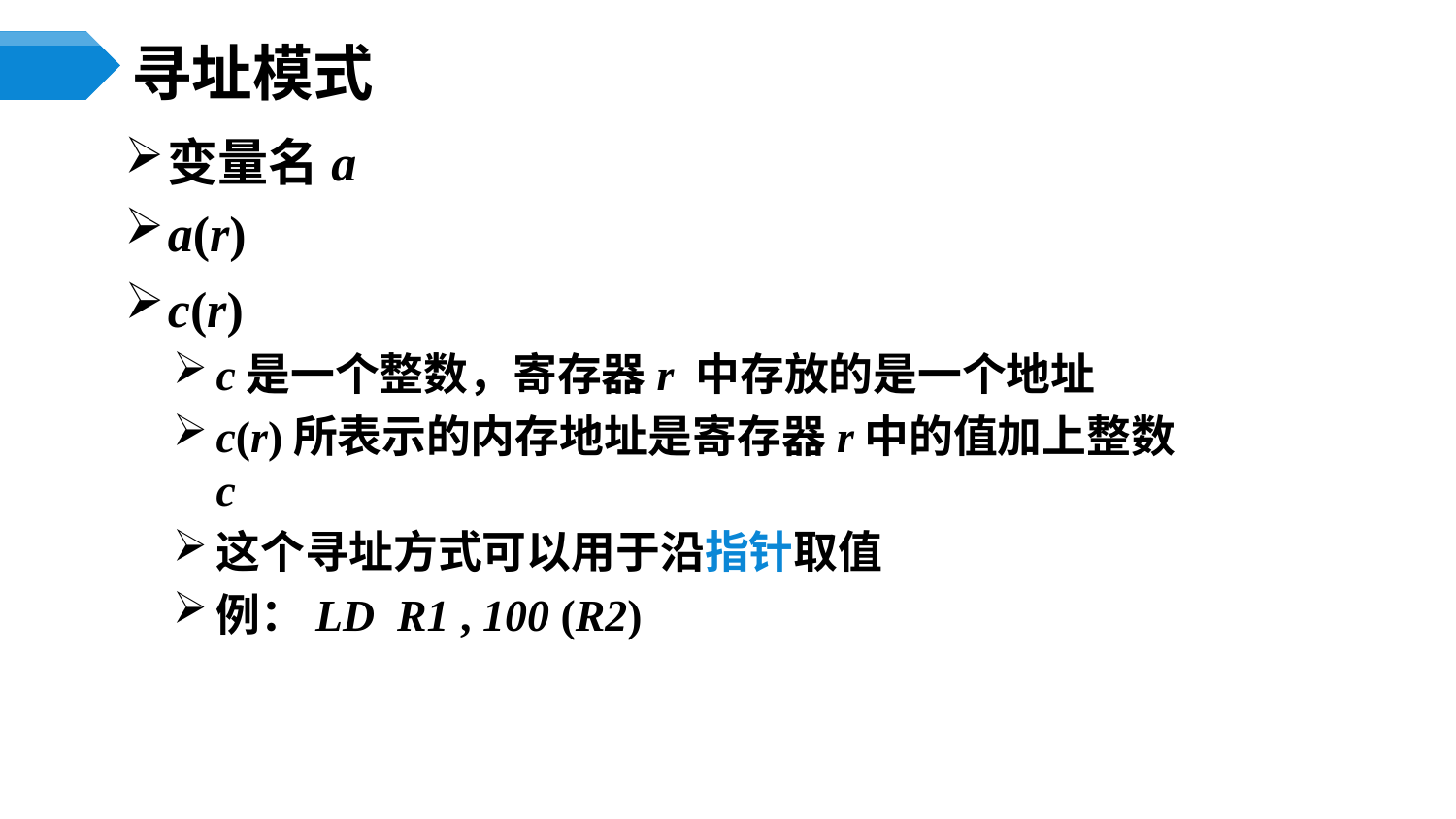

# 寻址模式
变量名a
a(r)
c(r)
c是一个整数，寄存器r 中存放的是一个地址
c(r)所表示的内存地址是寄存器r中的值加上整数c
这个寻址方式可以用于沿指针取值
例：LD  R1 , 100 (R2)